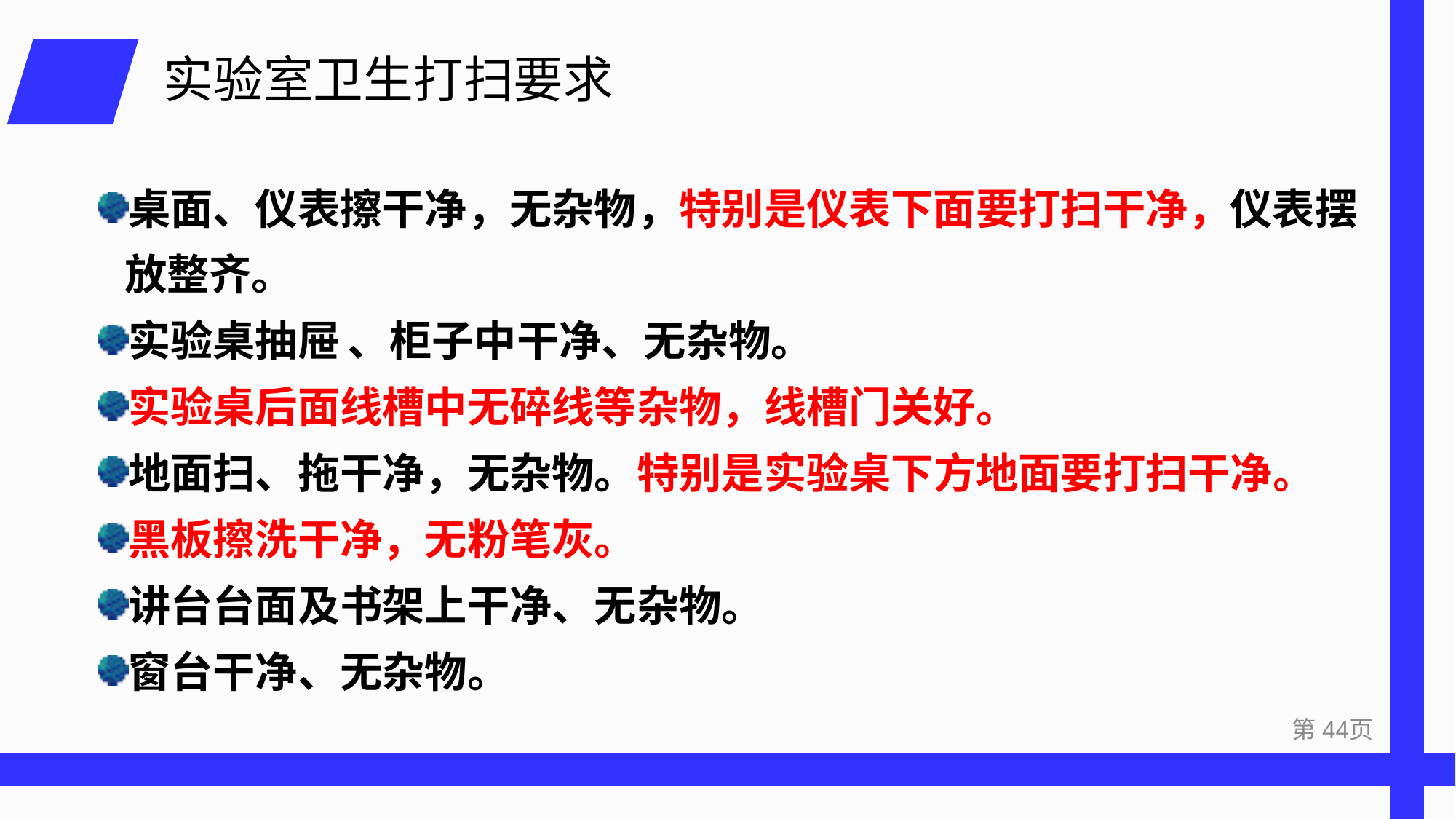

# 实验室卫生打扫要求
桌面、仪表擦干净，无杂物，特别是仪表下面要打扫干净，仪表摆放整齐。
实验桌抽屉 、柜子中干净、无杂物。
实验桌后面线槽中无碎线等杂物，线槽门关好。
地面扫、拖干净，无杂物。特别是实验桌下方地面要打扫干净。
黑板擦洗干净，无粉笔灰。
讲台台面及书架上干净、无杂物。
窗台干净、无杂物。
第44页